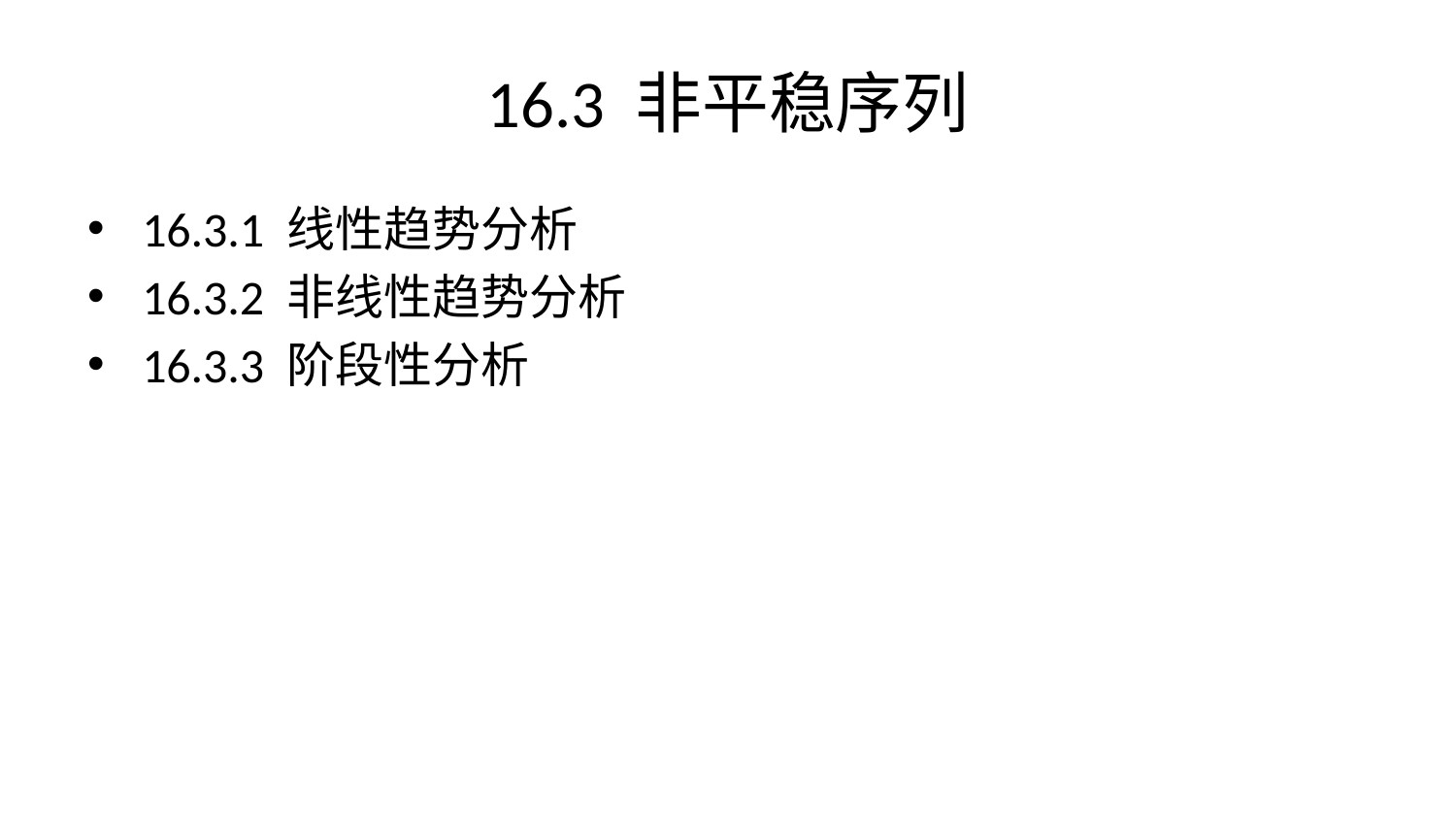

# 16.3 非平稳序列
16.3.1 线性趋势分析
16.3.2 非线性趋势分析
16.3.3 阶段性分析